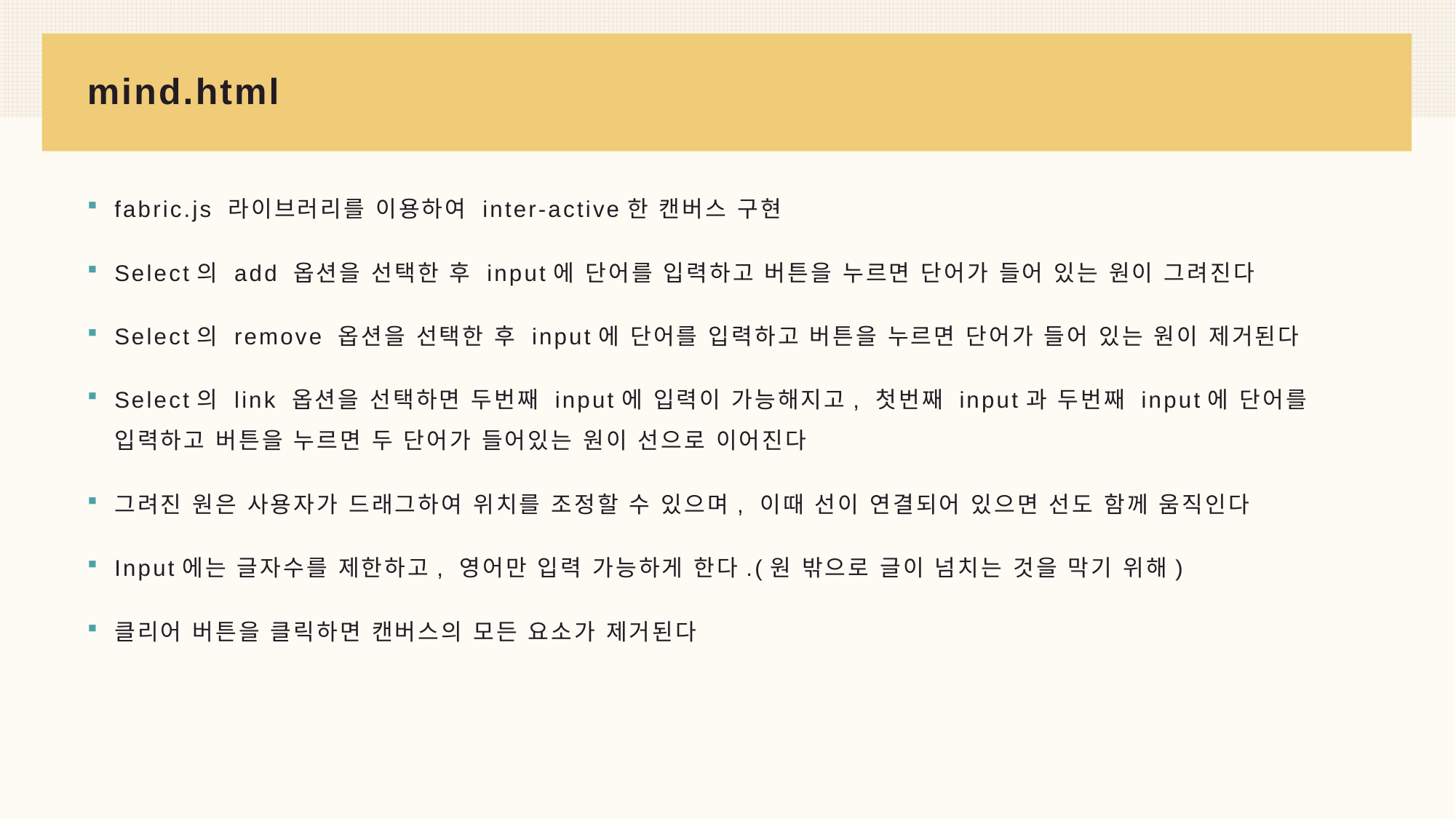

# mind.html
fabric.js 라이브러리를 이용하여 inter-active한 캔버스 구현
Select의 add 옵션을 선택한 후 input에 단어를 입력하고 버튼을 누르면 단어가 들어 있는 원이 그려진다
Select의 remove 옵션을 선택한 후 input에 단어를 입력하고 버튼을 누르면 단어가 들어 있는 원이 제거된다
Select의 link 옵션을 선택하면 두번째 input에 입력이 가능해지고, 첫번째 input과 두번째 input에 단어를 입력하고 버튼을 누르면 두 단어가 들어있는 원이 선으로 이어진다
그려진 원은 사용자가 드래그하여 위치를 조정할 수 있으며, 이때 선이 연결되어 있으면 선도 함께 움직인다
Input에는 글자수를 제한하고, 영어만 입력 가능하게 한다.(원 밖으로 글이 넘치는 것을 막기 위해)
클리어 버튼을 클릭하면 캔버스의 모든 요소가 제거된다